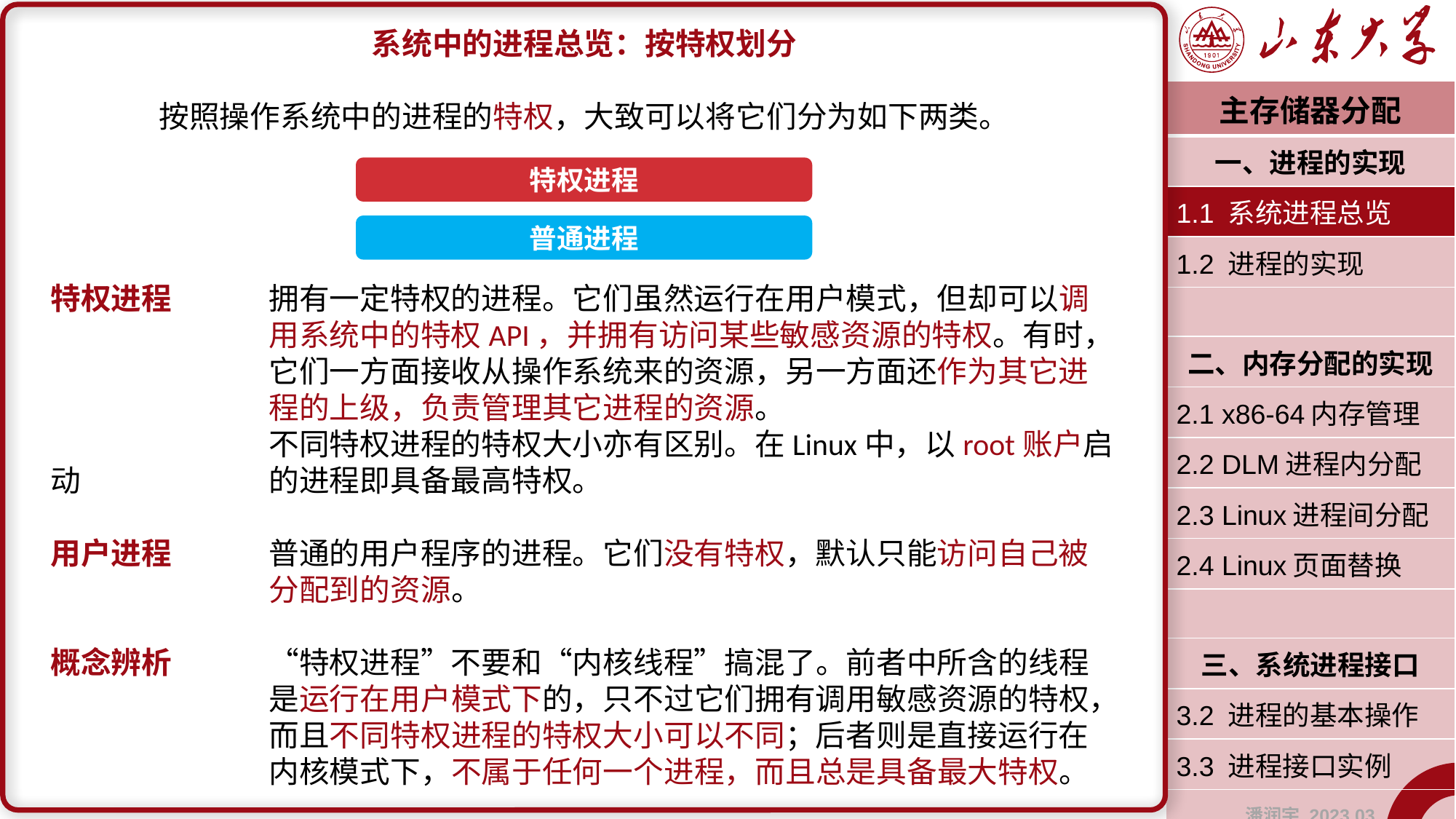

系统中的进程总览：按特权划分

按照操作系统中的进程的特权，大致可以将它们分为如下两类。

特权进程	拥有一定特权的进程。它们虽然运行在用户模式，但却可以调		用系统中的特权API，并拥有访问某些敏感资源的特权。有时，		它们一方面接收从操作系统来的资源，另一方面还作为其它进		程的上级，负责管理其它进程的资源。
		不同特权进程的特权大小亦有区别。在Linux中，以root账户启动		的进程即具备最高特权。

用户进程	普通的用户程序的进程。它们没有特权，默认只能访问自己被		分配到的资源。

概念辨析	“特权进程”不要和“内核线程”搞混了。前者中所含的线程		是运行在用户模式下的，只不过它们拥有调用敏感资源的特权，		而且不同特权进程的特权大小可以不同；后者则是直接运行在		内核模式下，不属于任何一个进程，而且总是具备最大特权。
| 主存储器分配 |
| --- |
| 一、进程的实现 |
| 1.1 系统进程总览 |
| 1.2 进程的实现 |
|  |
| 二、内存分配的实现 |
| 2.1 x86-64内存管理 |
| 2.2 DLM进程内分配 |
| 2.3 Linux进程间分配 |
| 2.4 Linux页面替换 |
|  |
| 三、系统进程接口 |
| 3.2 进程的基本操作 |
| 3.3 进程接口实例 |
| 潘润宇 2023.03 |
特权进程
普通进程